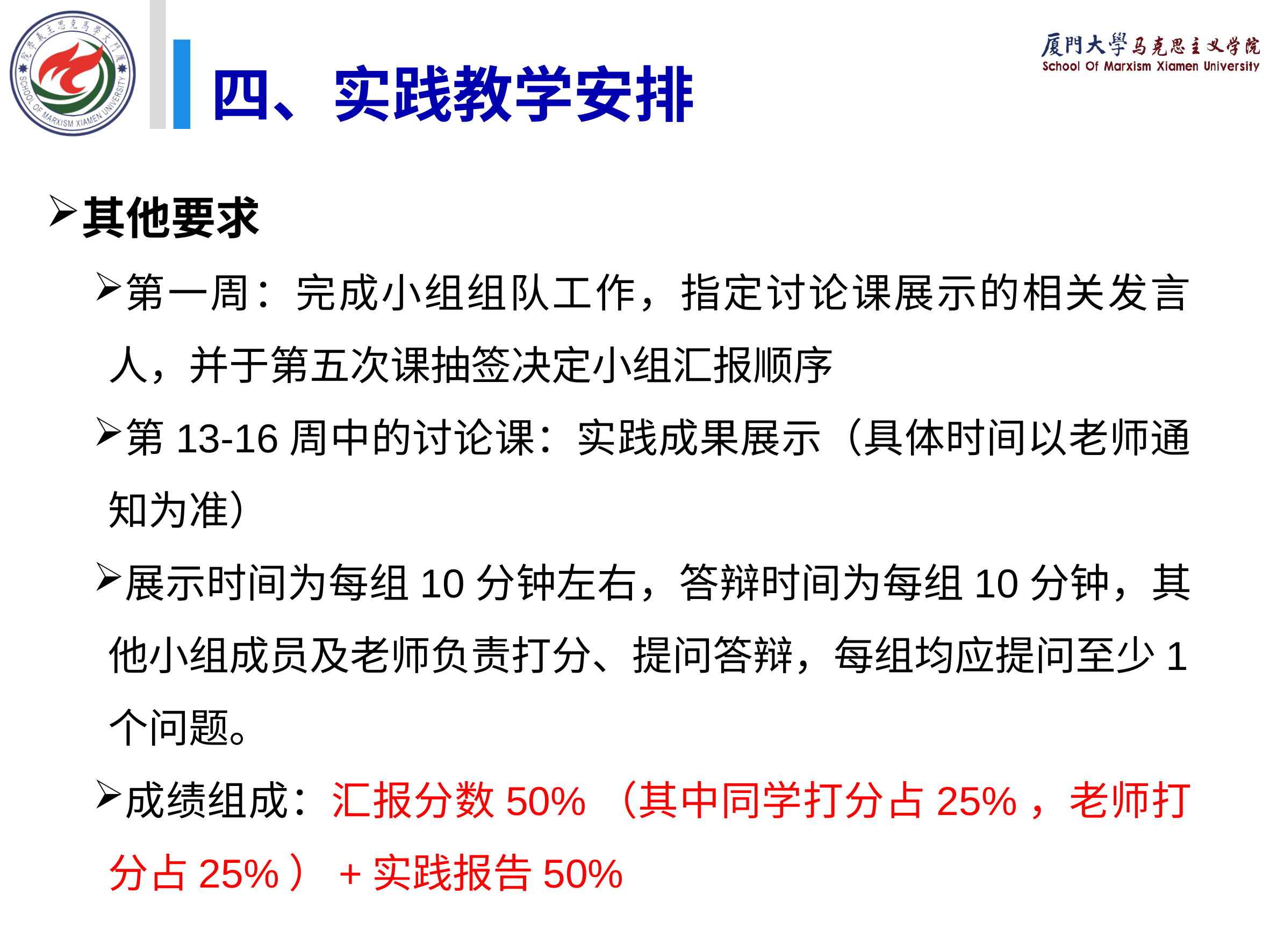

四、实践教学安排

其他要求
第一周：完成小组组队工作，指定讨论课展示的相关发言人，并于第五次课抽签决定小组汇报顺序
第13-16周中的讨论课：实践成果展示（具体时间以老师通知为准）
展示时间为每组10分钟左右，答辩时间为每组10分钟，其他小组成员及老师负责打分、提问答辩，每组均应提问至少1个问题。
成绩组成：汇报分数50%（其中同学打分占25%，老师打分占25%）+实践报告50%